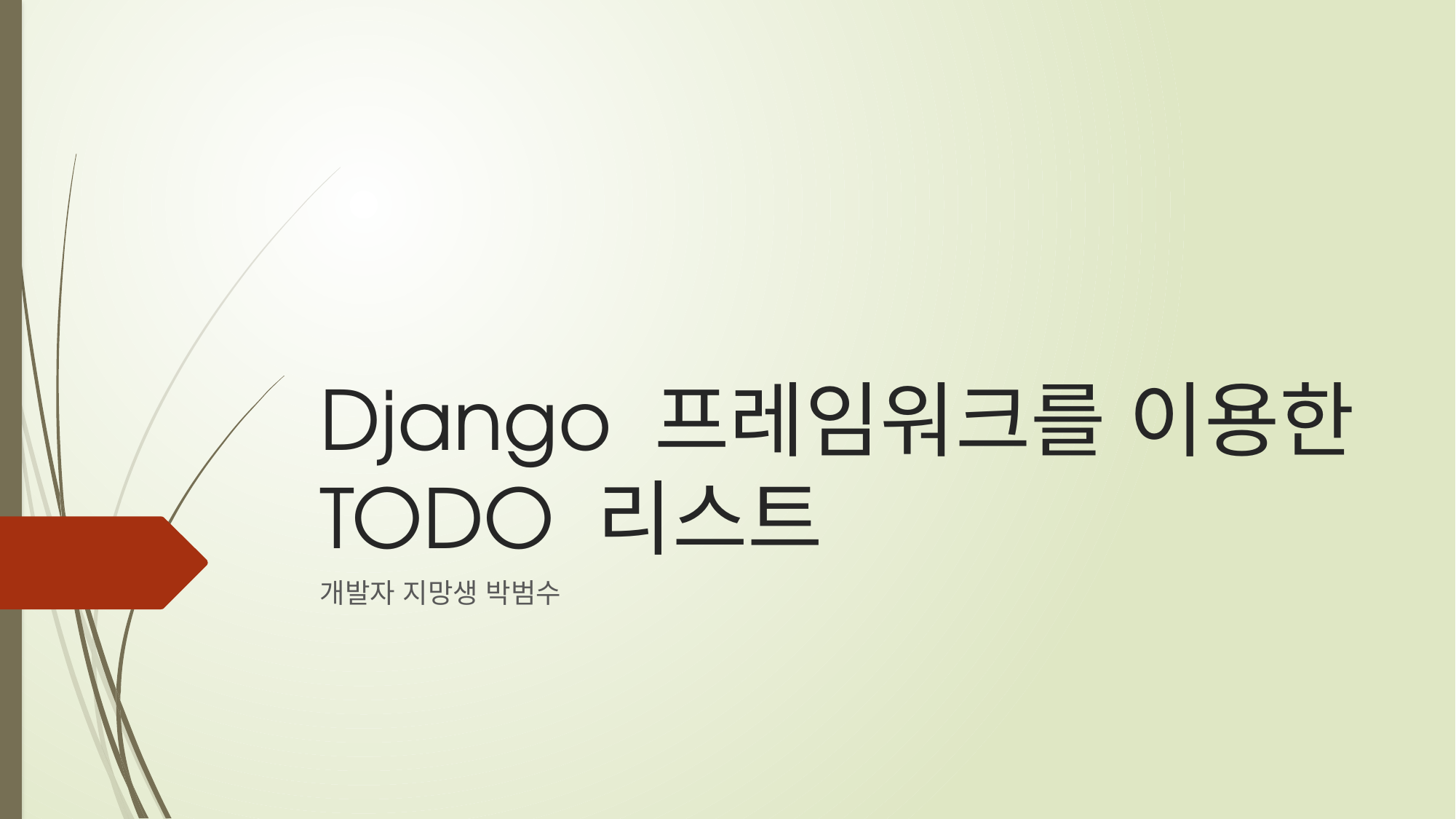

# Django 프레임워크를 이용한 TODO 리스트
개발자 지망생 박범수